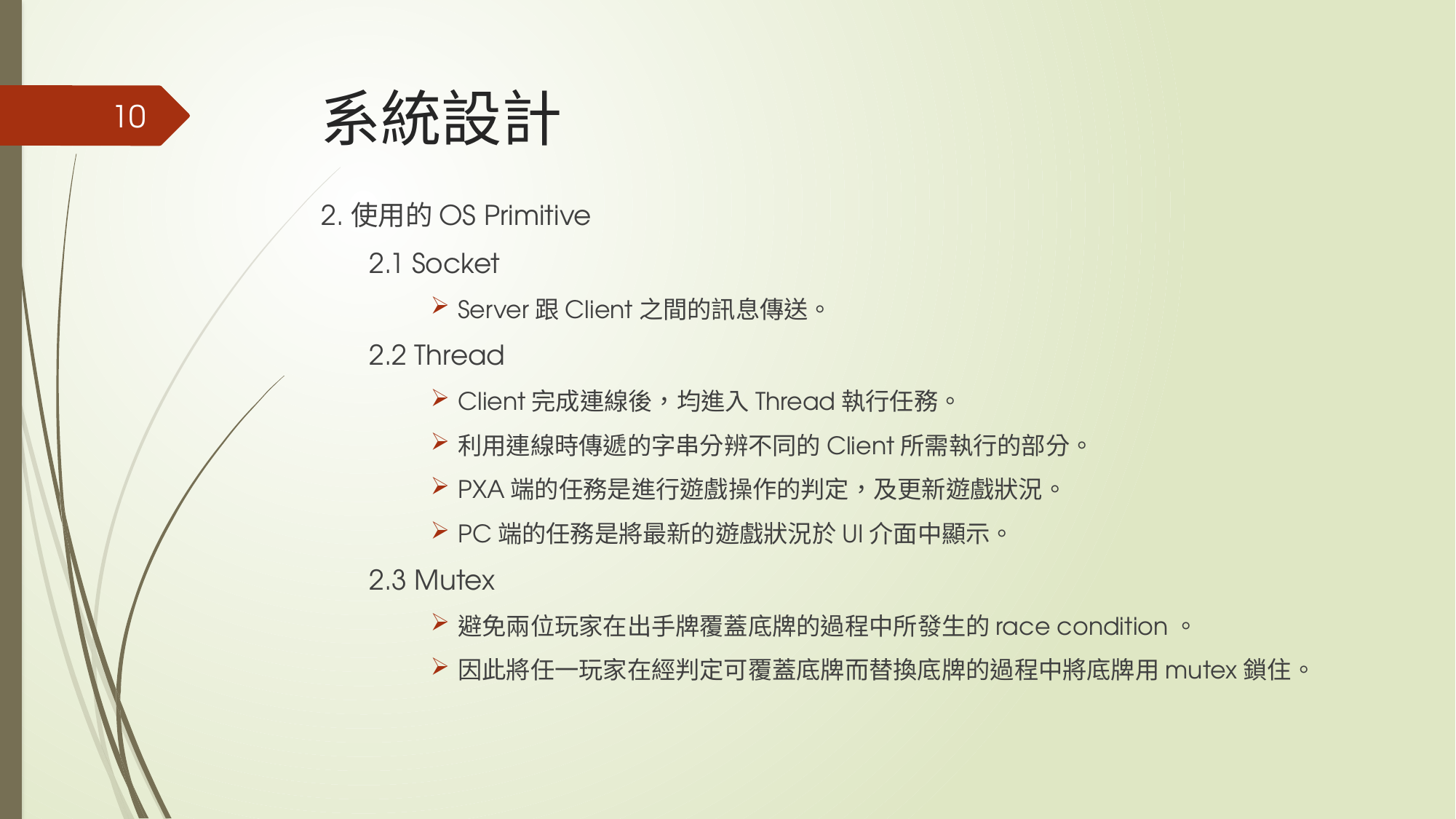

# 系統設計
10
2.使用的OS Primitive
2.1 Socket
Server跟Client之間的訊息傳送。
2.2 Thread
Client完成連線後，均進入Thread執行任務。
利用連線時傳遞的字串分辨不同的Client所需執行的部分。
PXA端的任務是進行遊戲操作的判定，及更新遊戲狀況。
PC端的任務是將最新的遊戲狀況於UI介面中顯示。
2.3 Mutex
避免兩位玩家在出手牌覆蓋底牌的過程中所發生的race condition。
因此將任一玩家在經判定可覆蓋底牌而替換底牌的過程中將底牌用mutex鎖住。